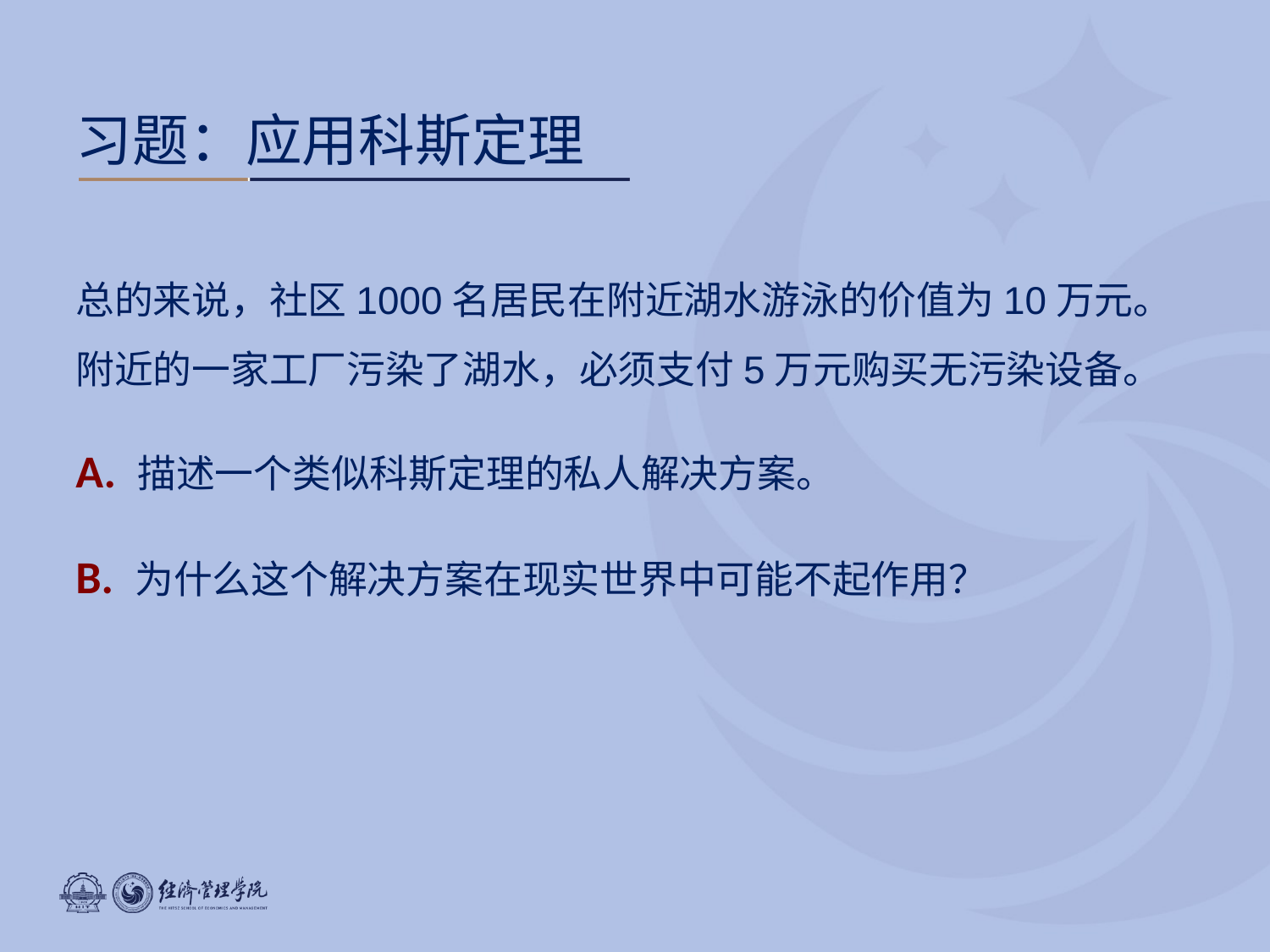

# 习题：应用科斯定理
总的来说，社区1000名居民在附近湖水游泳的价值为10万元。
附近的一家工厂污染了湖水，必须支付5万元购买无污染设备。
A. 描述一个类似科斯定理的私人解决方案。
B. 为什么这个解决方案在现实世界中可能不起作用？